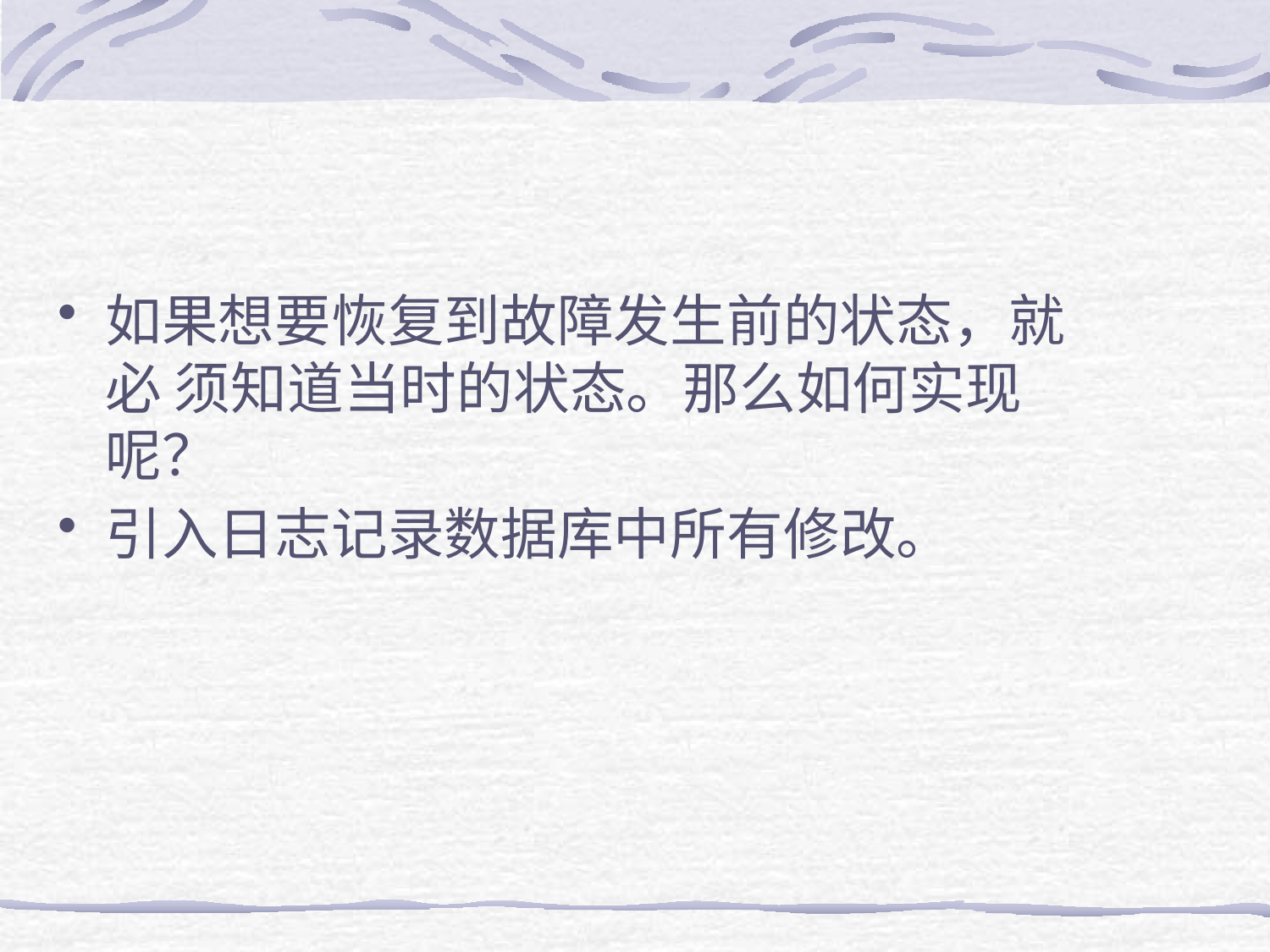

如果想要恢复到故障发生前的状态，就必 须知道当时的状态。那么如何实现呢？
引入日志记录数据库中所有修改。